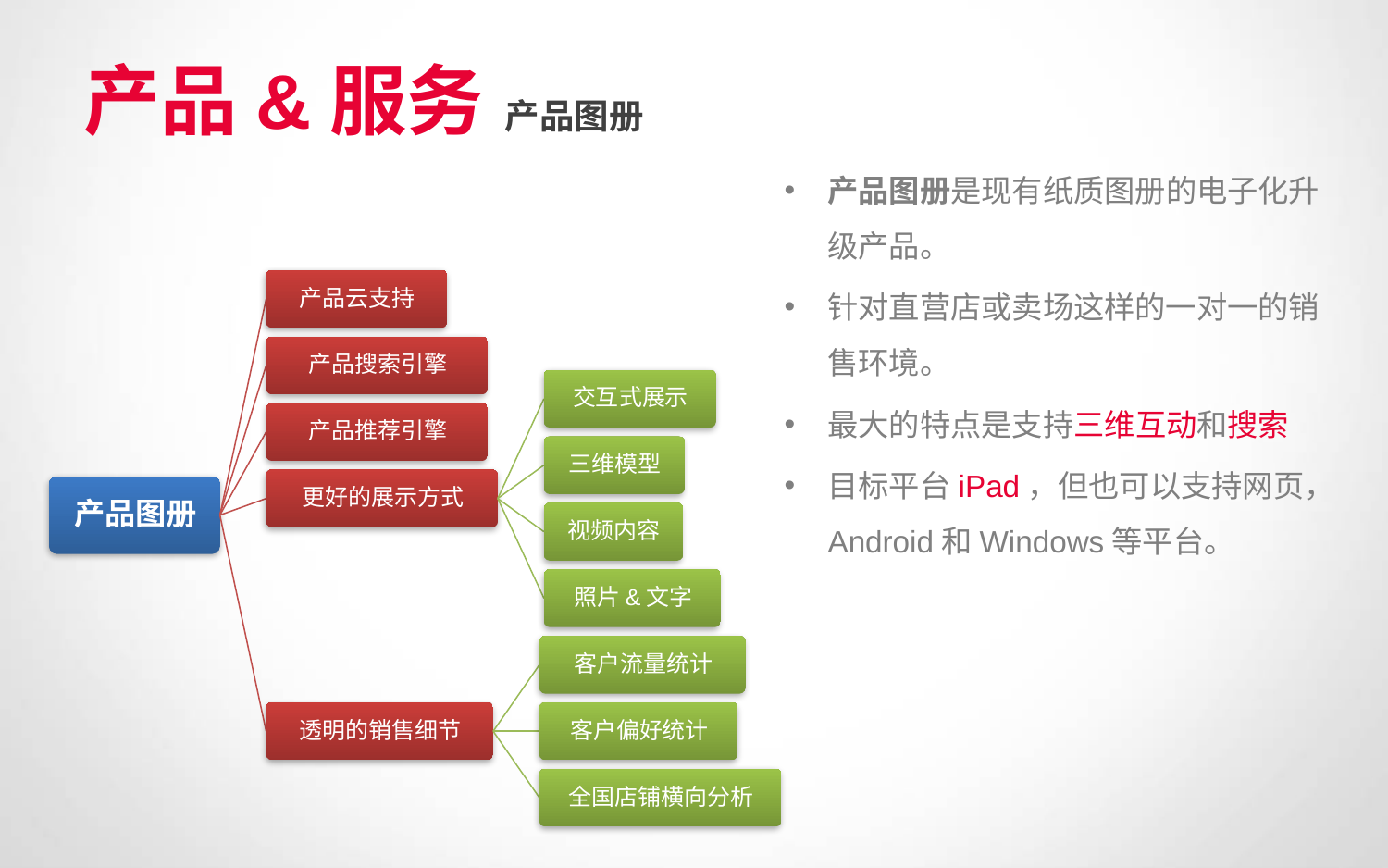

产品&服务 产品图册
产品图册是现有纸质图册的电子化升级产品。
针对直营店或卖场这样的一对一的销售环境。
最大的特点是支持三维互动和搜索
目标平台iPad，但也可以支持网页，Android和Windows等平台。
产品图册

产品云支持

产品搜索引擎

产品推荐引擎

更好的展示方式

交互式展示

三维模型

视频内容

照片&文字

透明的销售细节

客户流量统计

客户偏好统计

全国店铺横向分析